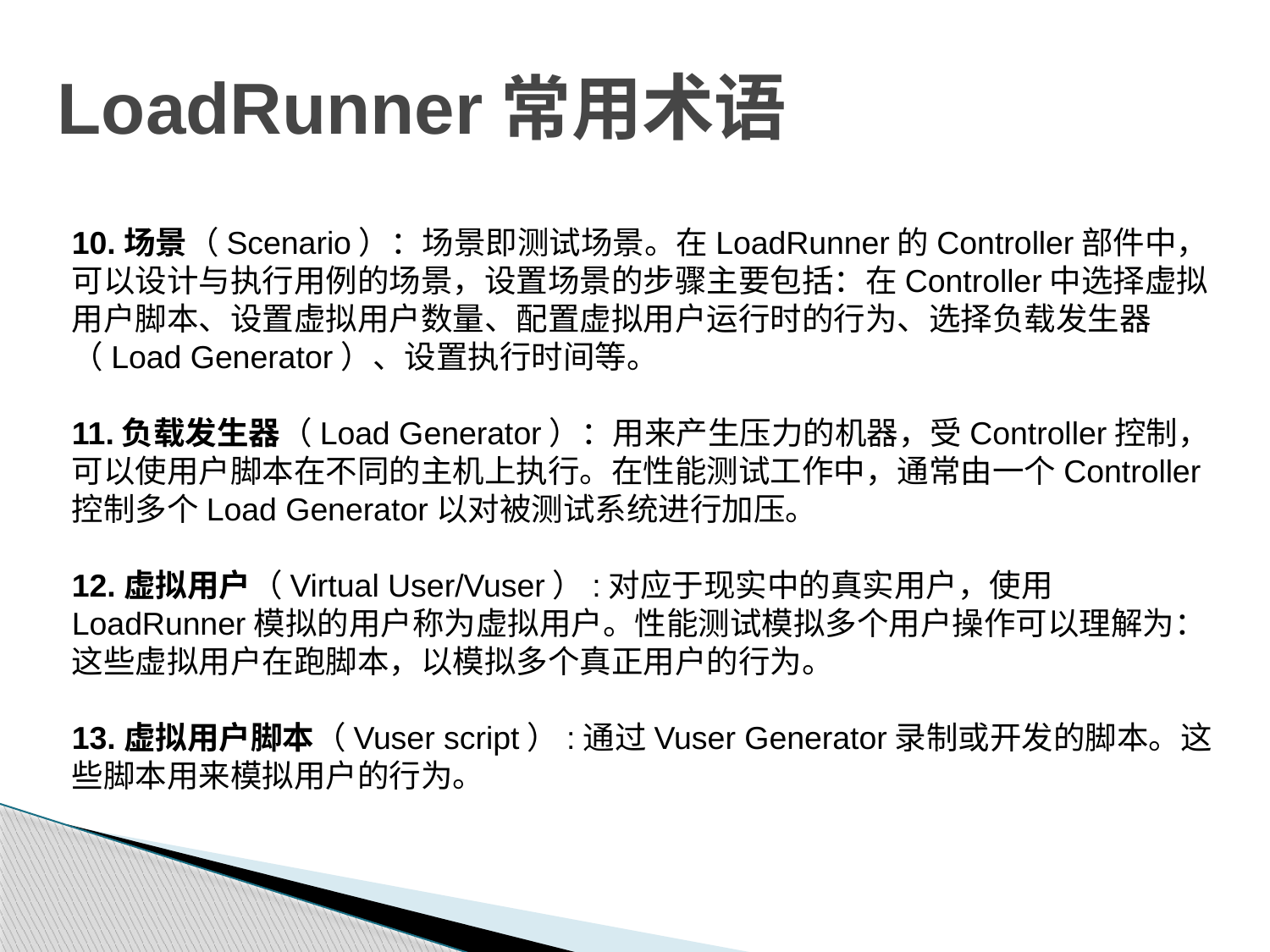

LoadRunner常用术语

10.场景（Scenario）：场景即测试场景。在LoadRunner的Controller部件中，可以设计与执行用例的场景，设置场景的步骤主要包括：在Controller中选择虚拟用户脚本、设置虚拟用户数量、配置虚拟用户运行时的行为、选择负载发生器（Load Generator）、设置执行时间等。
11.负载发生器（Load Generator）：用来产生压力的机器，受Controller控制，可以使用户脚本在不同的主机上执行。在性能测试工作中，通常由一个Controller控制多个Load Generator以对被测试系统进行加压。
12.虚拟用户（Virtual User/Vuser）:对应于现实中的真实用户，使用LoadRunner模拟的用户称为虚拟用户。性能测试模拟多个用户操作可以理解为：这些虚拟用户在跑脚本，以模拟多个真正用户的行为。
13.虚拟用户脚本（Vuser script）:通过Vuser Generator录制或开发的脚本。这些脚本用来模拟用户的行为。